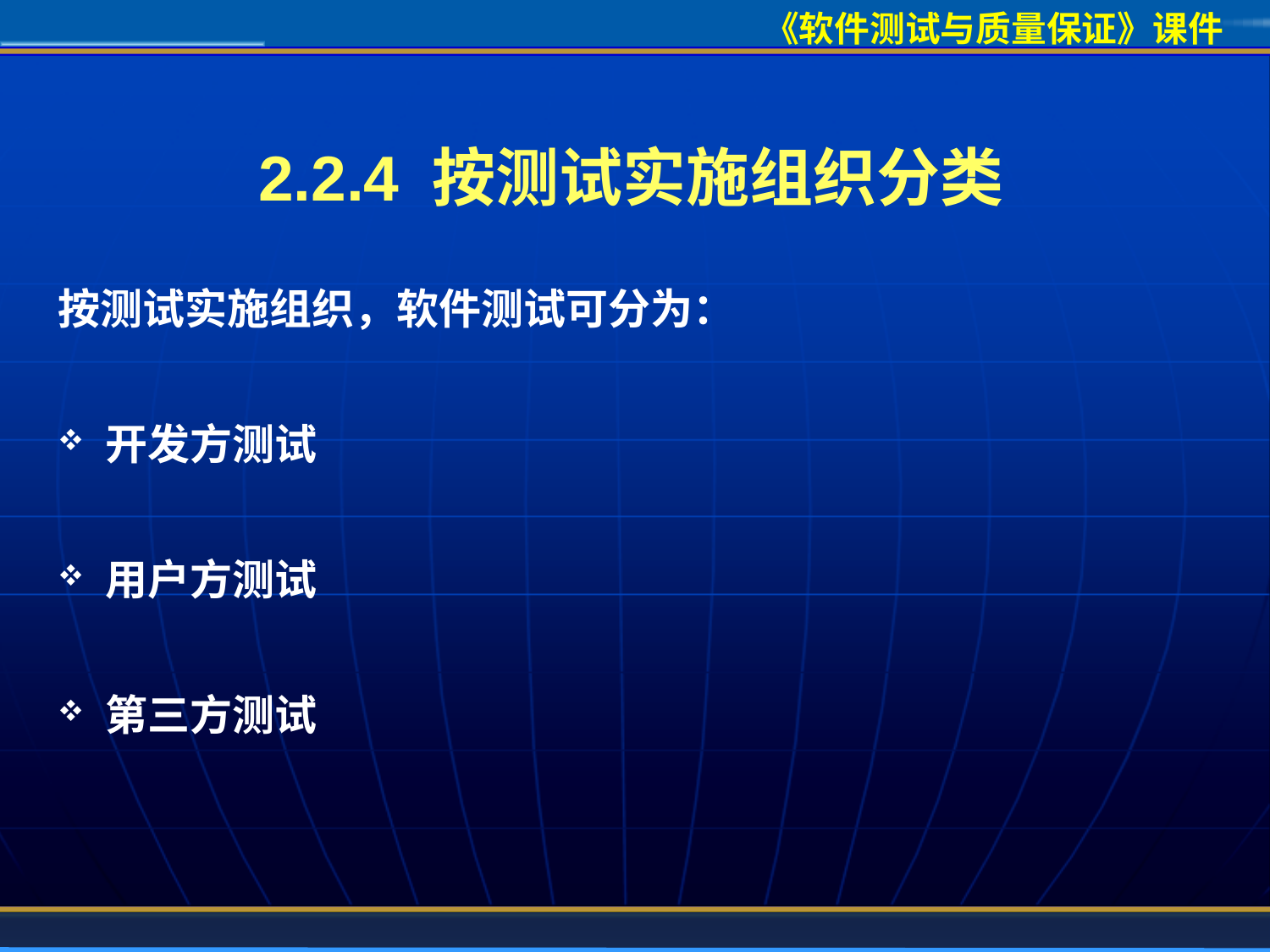

# 2.2.4 按测试实施组织分类
按测试实施组织，软件测试可分为：
开发方测试
用户方测试
第三方测试